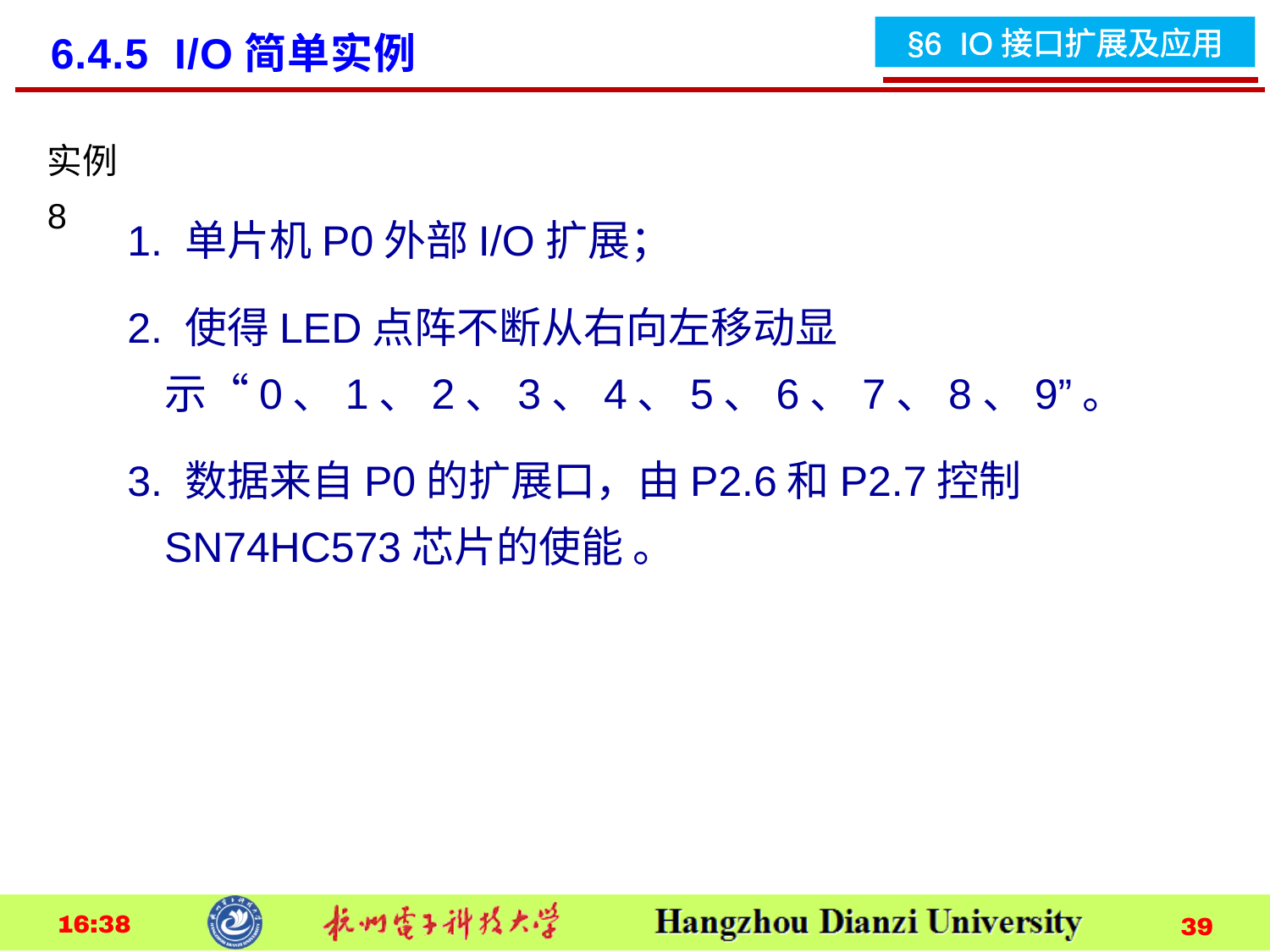

6.4.5  I/O简单实例
实例8
1. 单片机P0外部I/O扩展；
2. 使得LED点阵不断从右向左移动显示“0、1、2、3、4、5、6、7、8、9”。
3. 数据来自P0的扩展口，由P2.6和P2.7控制SN74HC573芯片的使能 。